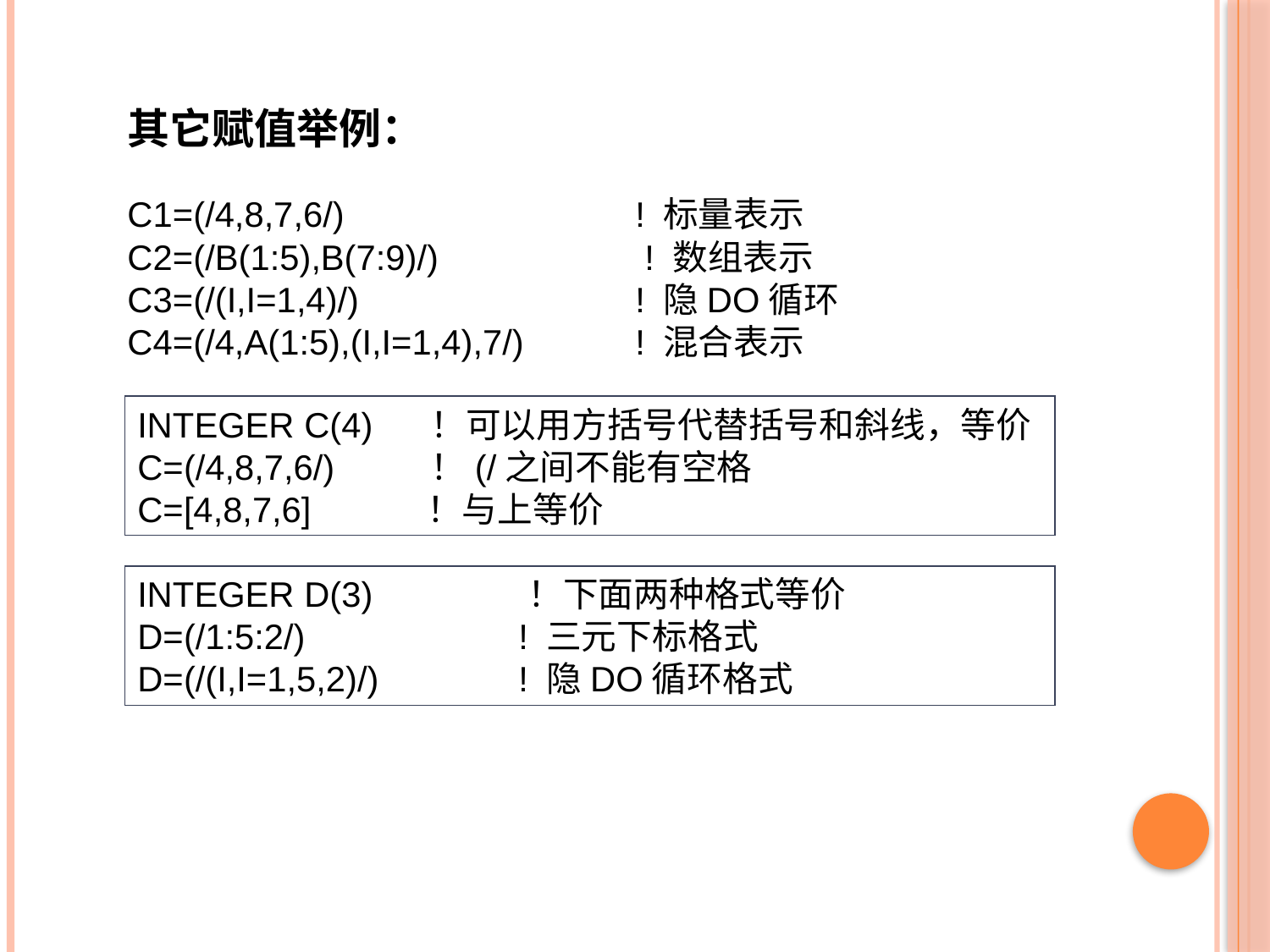

其它赋值举例：
C1=(/4,8,7,6/)			! 标量表示
C2=(/B(1:5),B(7:9)/)	              ! 数组表示
C3=(/(I,I=1,4)/)			! 隐DO循环
C4=(/4,A(1:5),(I,I=1,4),7/)	! 混合表示
INTEGER C(4)     ！可以用方括号代替括号和斜线，等价
C=(/4,8,7,6/)         ！(/之间不能有空格
C=[4,8,7,6]           ！与上等价
INTEGER D(3)               ！下面两种格式等价
D=(/1:5:2/)		! 三元下标格式
D=(/(I,I=1,5,2)/)		! 隐DO循环格式